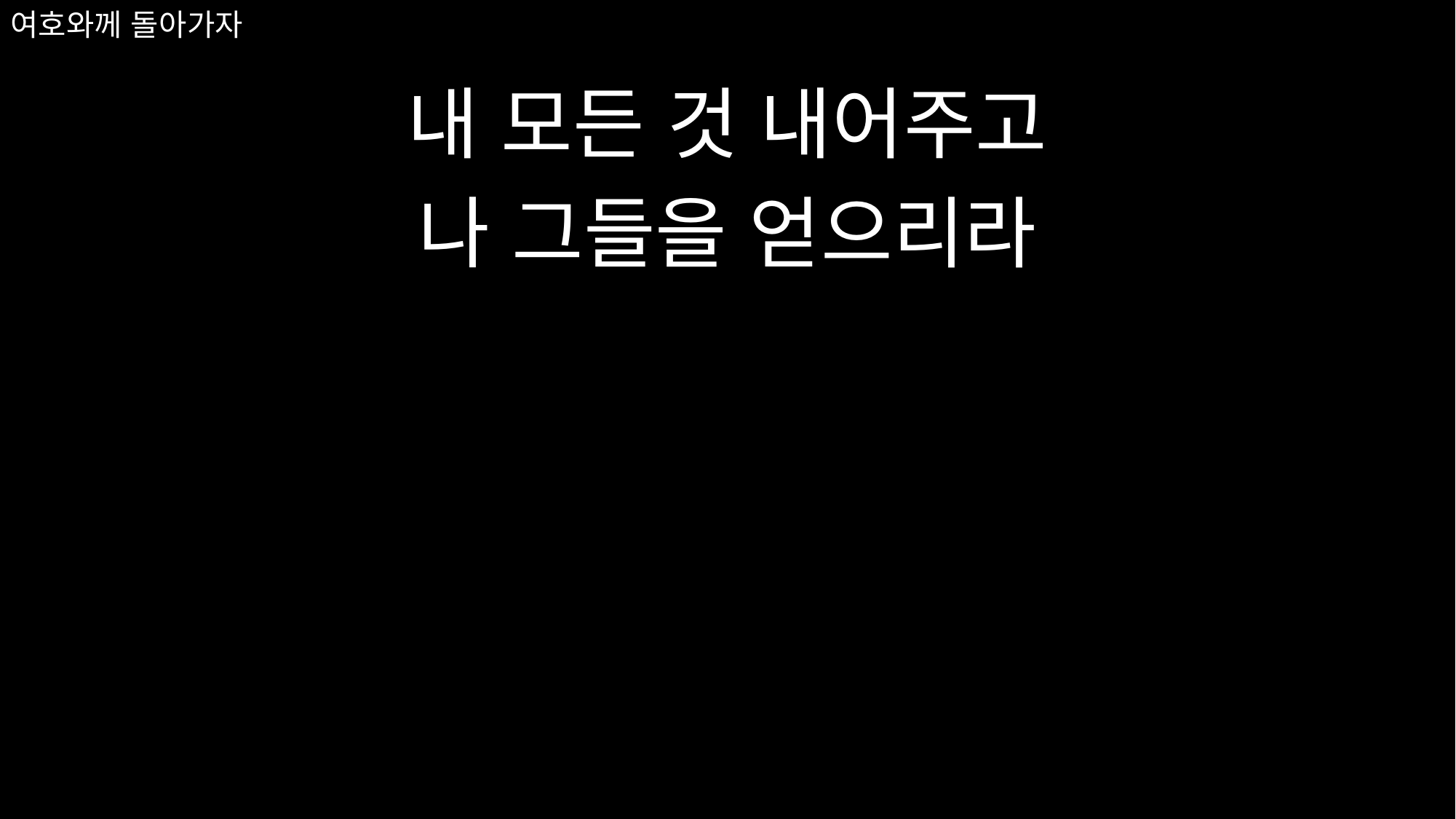

# 여호와께 돌아가자
내 모든 것 내어주고
나 그들을 얻으리라